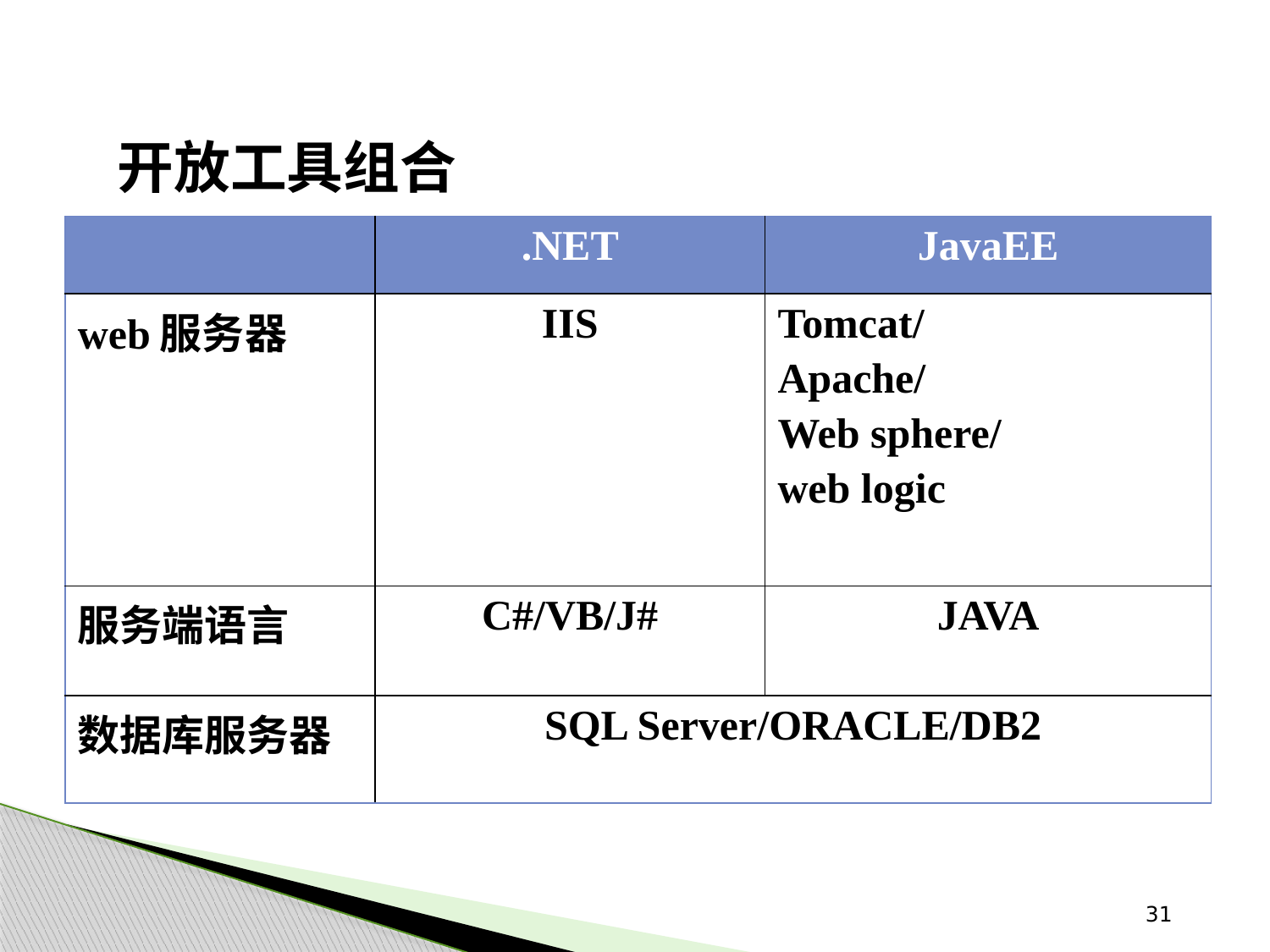

开放工具组合
|  | .NET | JavaEE |
| --- | --- | --- |
| web服务器 | IIS | Tomcat/ Apache/ Web sphere/ web logic |
| 服务端语言 | C#/VB/J# | JAVA |
| 数据库服务器 | SQL Server/ORACLE/DB2 |  |
31